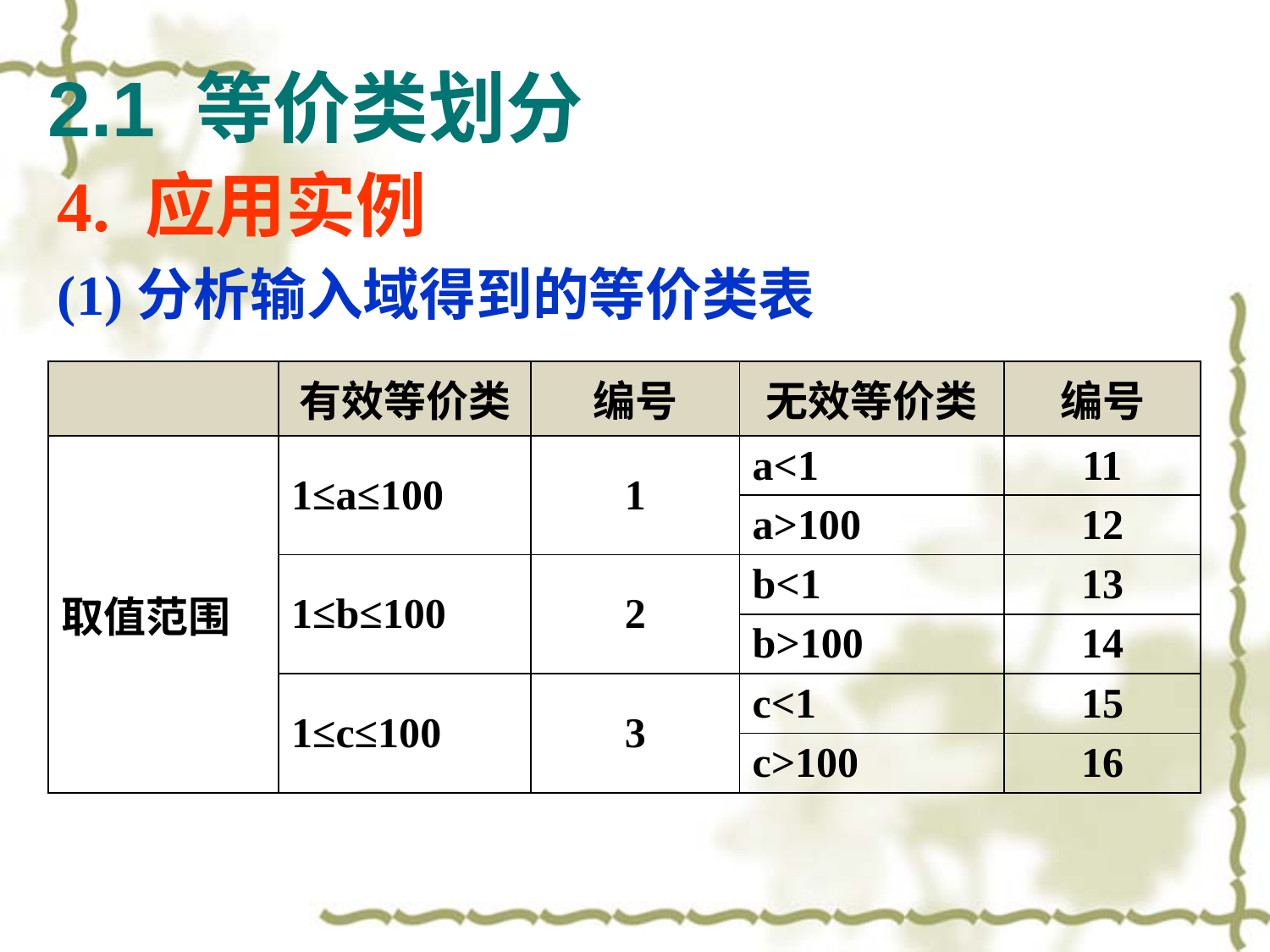

# 2.1 等价类划分
4. 应用实例
(1)分析输入域得到的等价类表

|  | 有效等价类 | 编号 | 无效等价类 | 编号 |
| --- | --- | --- | --- | --- |
| 取值范围 | 1≤a≤100 | 1 | a<1 | 11 |
|  |  |  | a>100 | 12 |
|  | 1≤b≤100 | 2 | b<1 | 13 |
|  |  |  | b>100 | 14 |
|  | 1≤c≤100 | 3 | c<1 | 15 |
|  |  |  | c>100 | 16 |